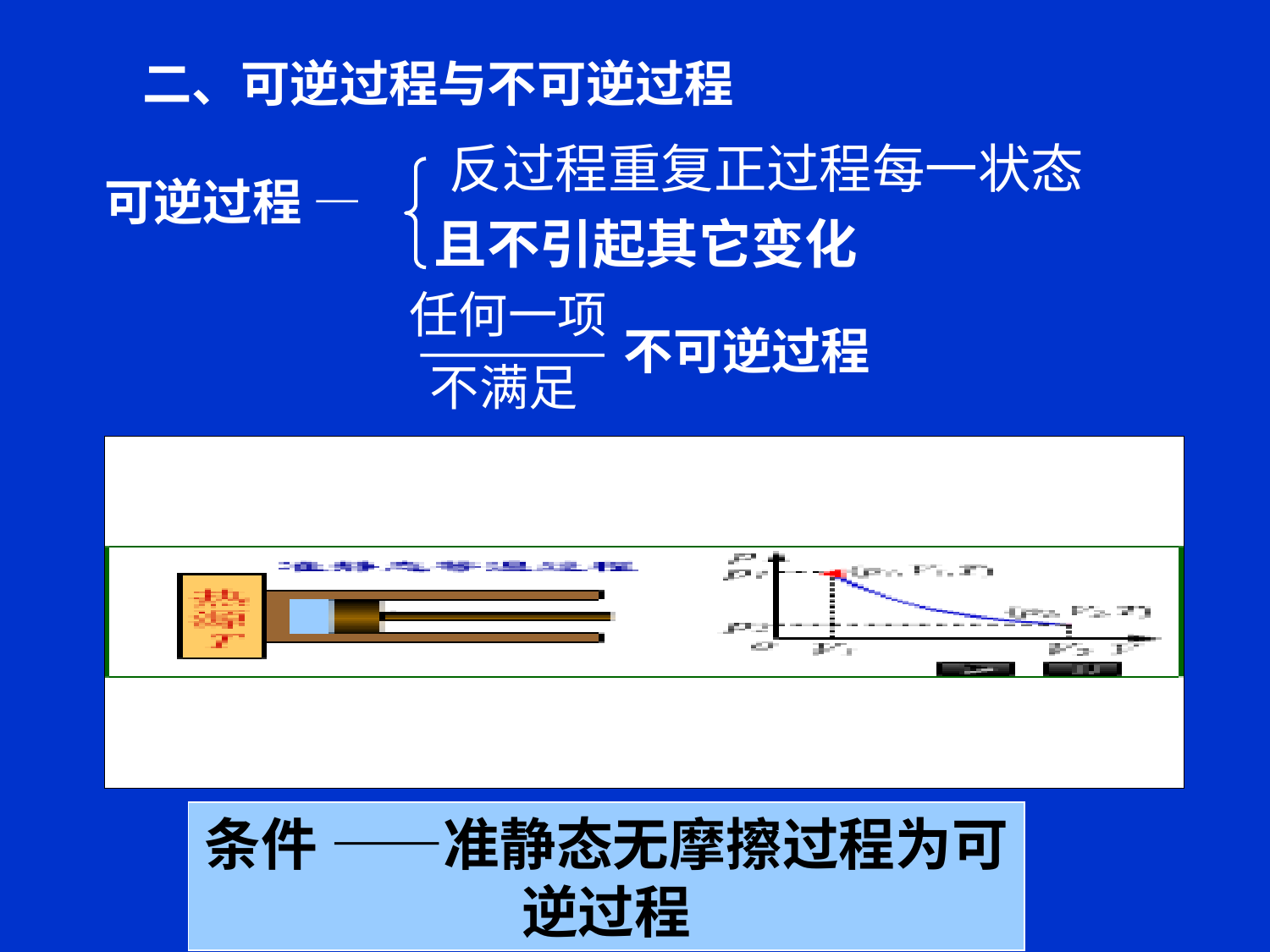

二、可逆过程与不可逆过程
反过程重复正过程每一状态

可逆过程 —
且不引起其它变化
任何一项
不可逆过程
不满足

条件 ——准静态无摩擦过程为可逆过程